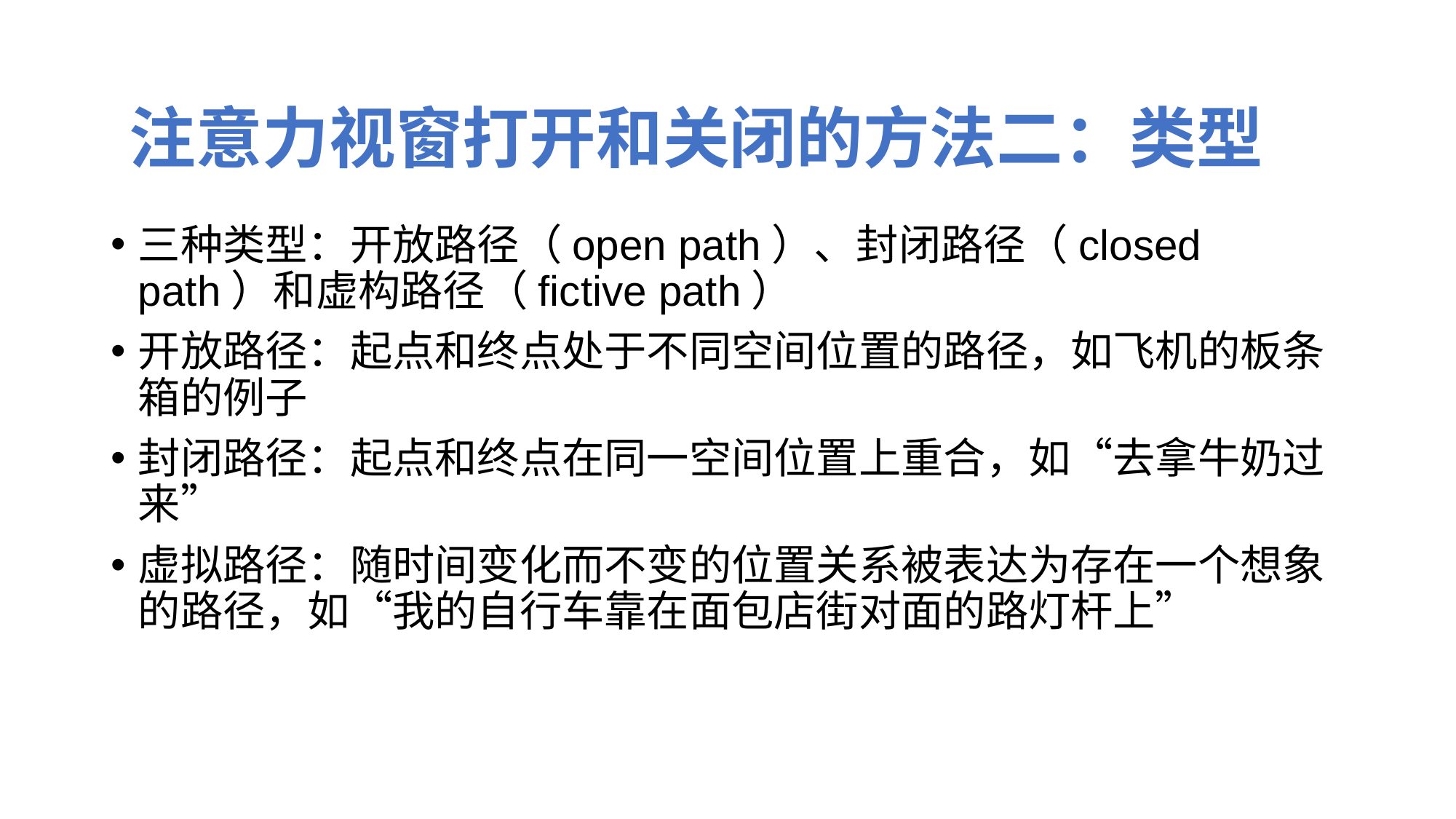

注意力视窗打开和关闭的方法二：类型
三种类型：开放路径（open path）、封闭路径（closed path）和虚构路径（fictive path）
开放路径：起点和终点处于不同空间位置的路径，如飞机的板条箱的例子
封闭路径：起点和终点在同一空间位置上重合，如“去拿牛奶过来”
虚拟路径：随时间变化而不变的位置关系被表达为存在一个想象的路径，如“我的自行车靠在面包店街对面的路灯杆上”